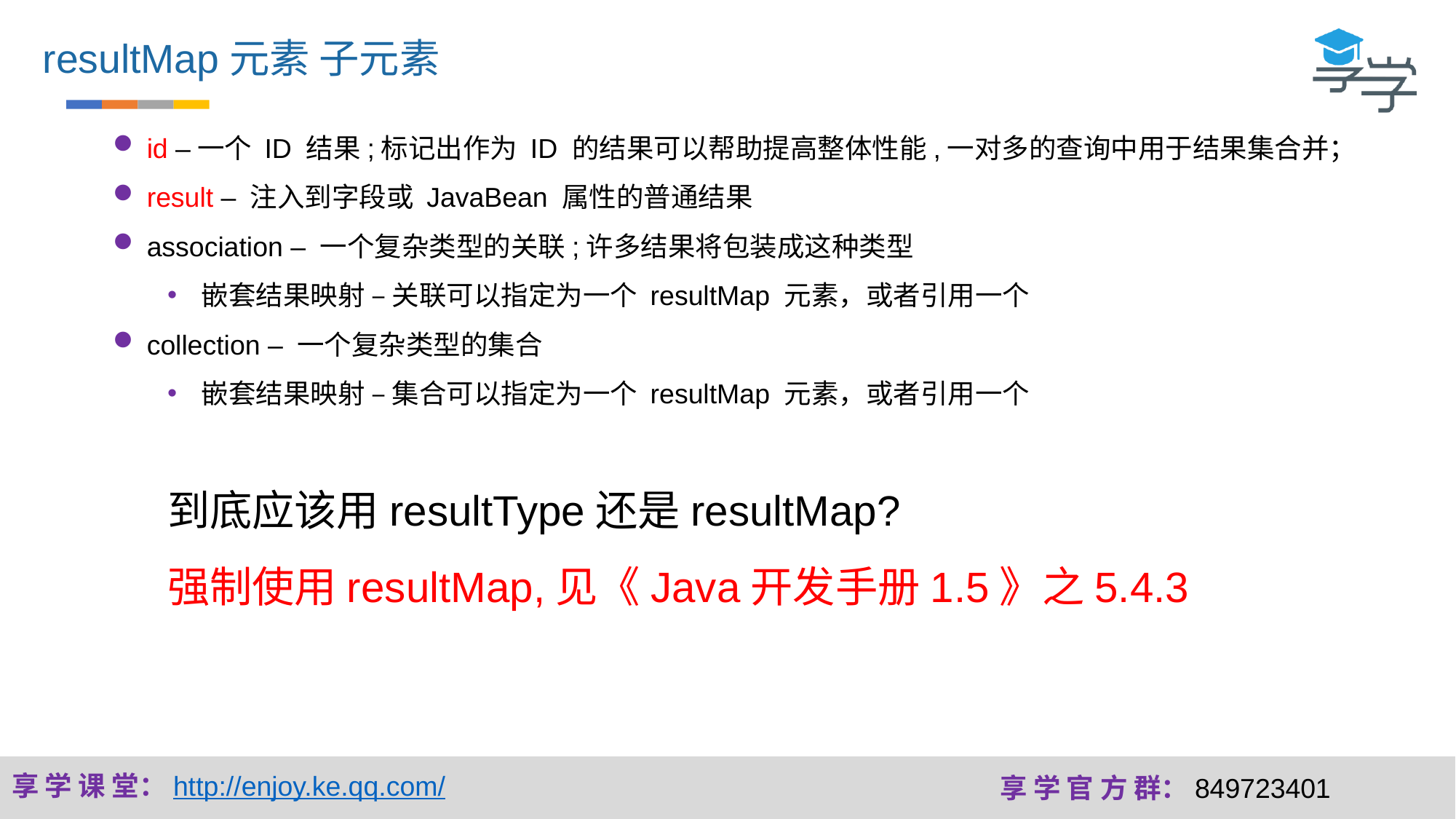

resultMap元素 子元素

id –一个 ID 结果;标记出作为 ID 的结果可以帮助提高整体性能,一对多的查询中用于结果集合并；
result – 注入到字段或 JavaBean 属性的普通结果
association – 一个复杂类型的关联;许多结果将包装成这种类型
嵌套结果映射 – 关联可以指定为一个 resultMap 元素，或者引用一个
collection – 一个复杂类型的集合
嵌套结果映射 – 集合可以指定为一个 resultMap 元素，或者引用一个

到底应该用resultType还是resultMap?
强制使用resultMap,见《Java开发手册1.5》之5.4.3